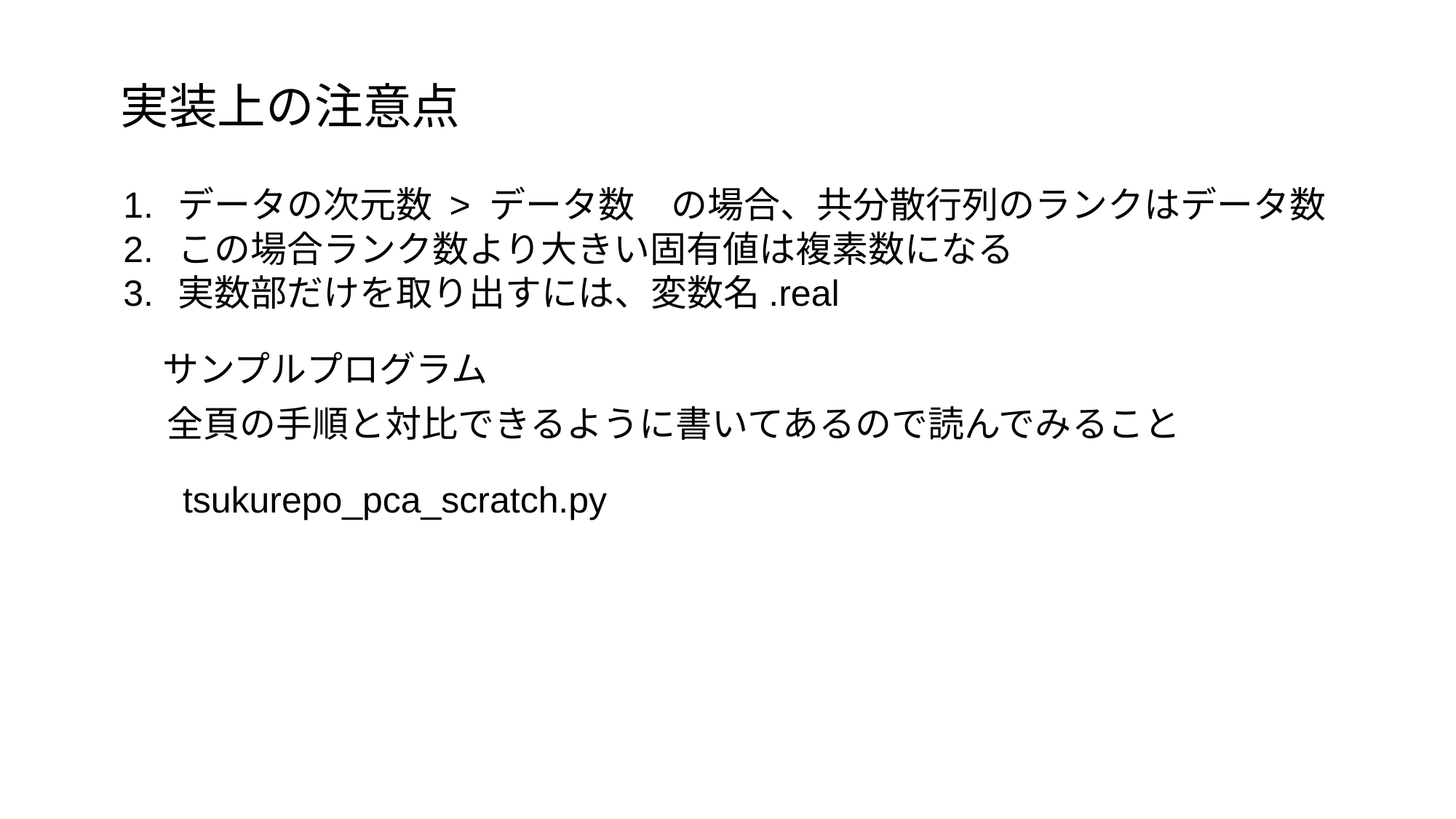

実装上の注意点
データの次元数 > データ数　の場合、共分散行列のランクはデータ数
この場合ランク数より大きい固有値は複素数になる
実数部だけを取り出すには、変数名.real
サンプルプログラム
全頁の手順と対比できるように書いてあるので読んでみること
tsukurepo_pca_scratch.py